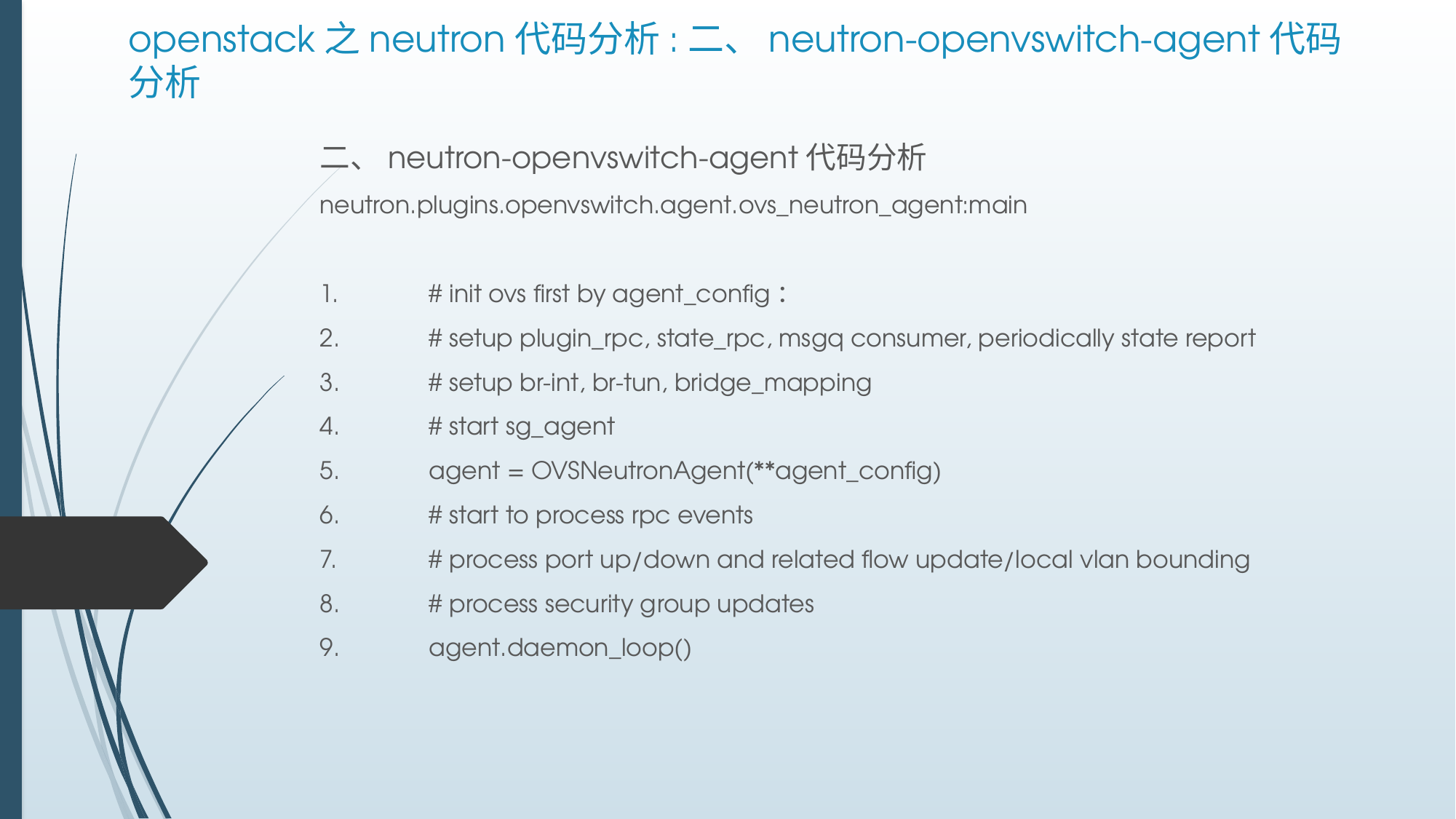

# openstack之neutron代码分析:二、neutron-openvswitch-agent代码分析
二、neutron-openvswitch-agent代码分析
neutron.plugins.openvswitch.agent.ovs_neutron_agent:main

1.	# init ovs first by agent_config：
2.	# setup plugin_rpc, state_rpc, msgq consumer, periodically state report
3.	# setup br-int, br-tun, bridge_mapping
4.	# start sg_agent
5.	agent = OVSNeutronAgent(**agent_config)
6.	# start to process rpc events
7.	# process port up/down and related flow update/local vlan bounding
8.	# process security group updates
9.	agent.daemon_loop()